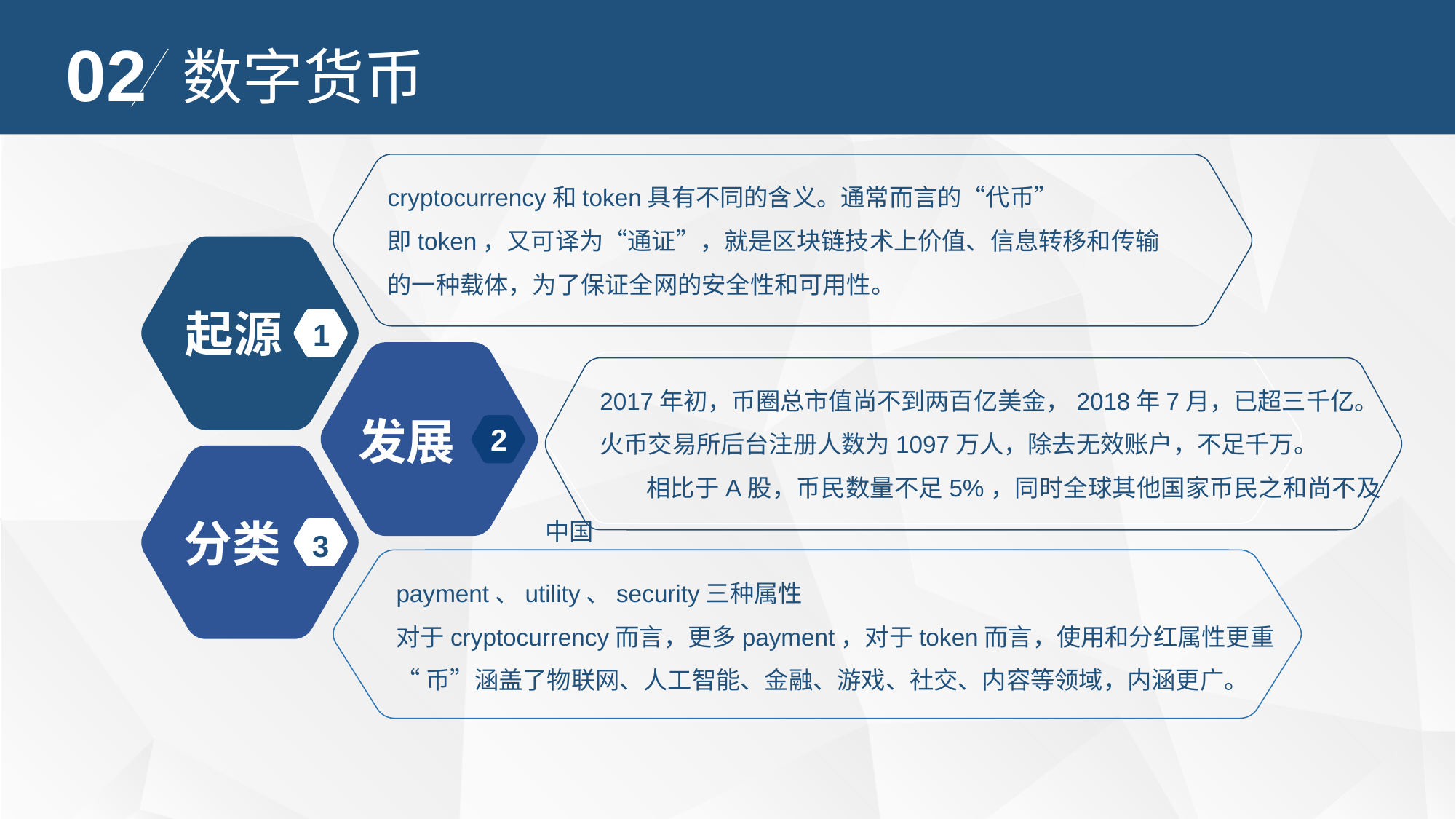

02
数字货币

cryptocurrency和token具有不同的含义。通常而言的“代币”
即token，又可译为“通证”，就是区块链技术上价值、信息转移和传输
的一种载体，为了保证全网的安全性和可用性。

起源

1

发展

2

分类

3

payment、utility、security三种属性
对于cryptocurrency而言，更多payment，对于token而言，使用和分红属性更重
“币”涵盖了物联网、人工智能、金融、游戏、社交、内容等领域，内涵更广。

2017年初，币圈总市值尚不到两百亿美金，2018年7月，已超三千亿。
火币交易所后台注册人数为1097万人，除去无效账户，不足千万。
       相比于A股，币民数量不足5%，同时全球其他国家币民之和尚不及中国